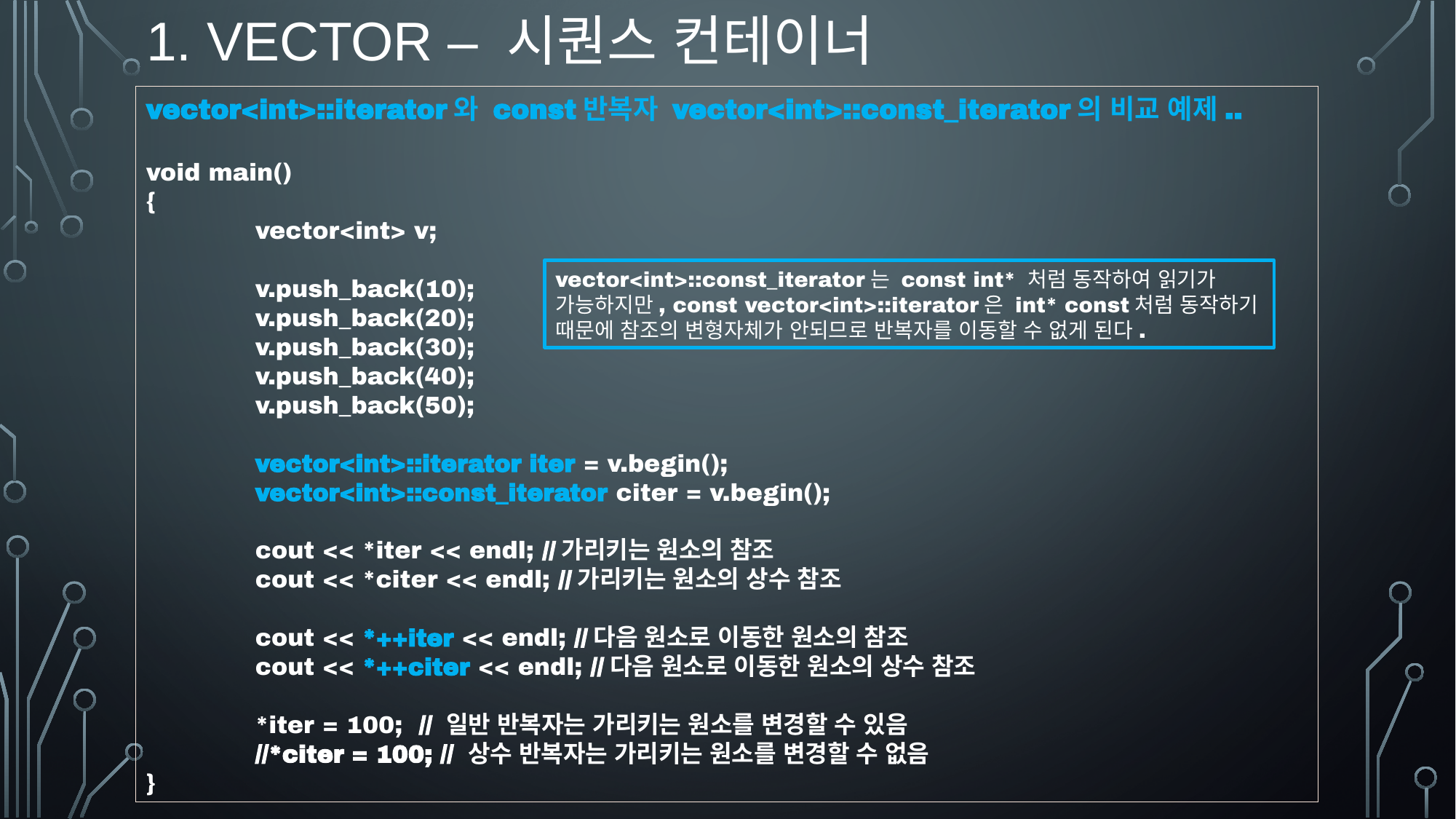

# 1. Vector – 시퀀스 컨테이너
vector<int>::iterator와 const반복자 vector<int>::const_iterator의 비교 예제..

void main()
{
	vector<int> v;

	v.push_back(10);
	v.push_back(20);
	v.push_back(30);
	v.push_back(40);
	v.push_back(50);

	vector<int>::iterator iter = v.begin();
	vector<int>::const_iterator citer = v.begin();

	cout << *iter << endl; //가리키는 원소의 참조
	cout << *citer << endl; //가리키는 원소의 상수 참조

	cout << *++iter << endl; //다음 원소로 이동한 원소의 참조
	cout << *++citer << endl; //다음 원소로 이동한 원소의 상수 참조

	*iter = 100;  // 일반 반복자는 가리키는 원소를 변경할 수 있음
	//*citer = 100; // 상수 반복자는 가리키는 원소를 변경할 수 없음
}
vector<int>::const_iterator는 const int* 처럼 동작하여 읽기가 가능하지만, const vector<int>::iterator은 int* const처럼 동작하기 때문에 참조의 변형자체가 안되므로 반복자를 이동할 수 없게 된다.